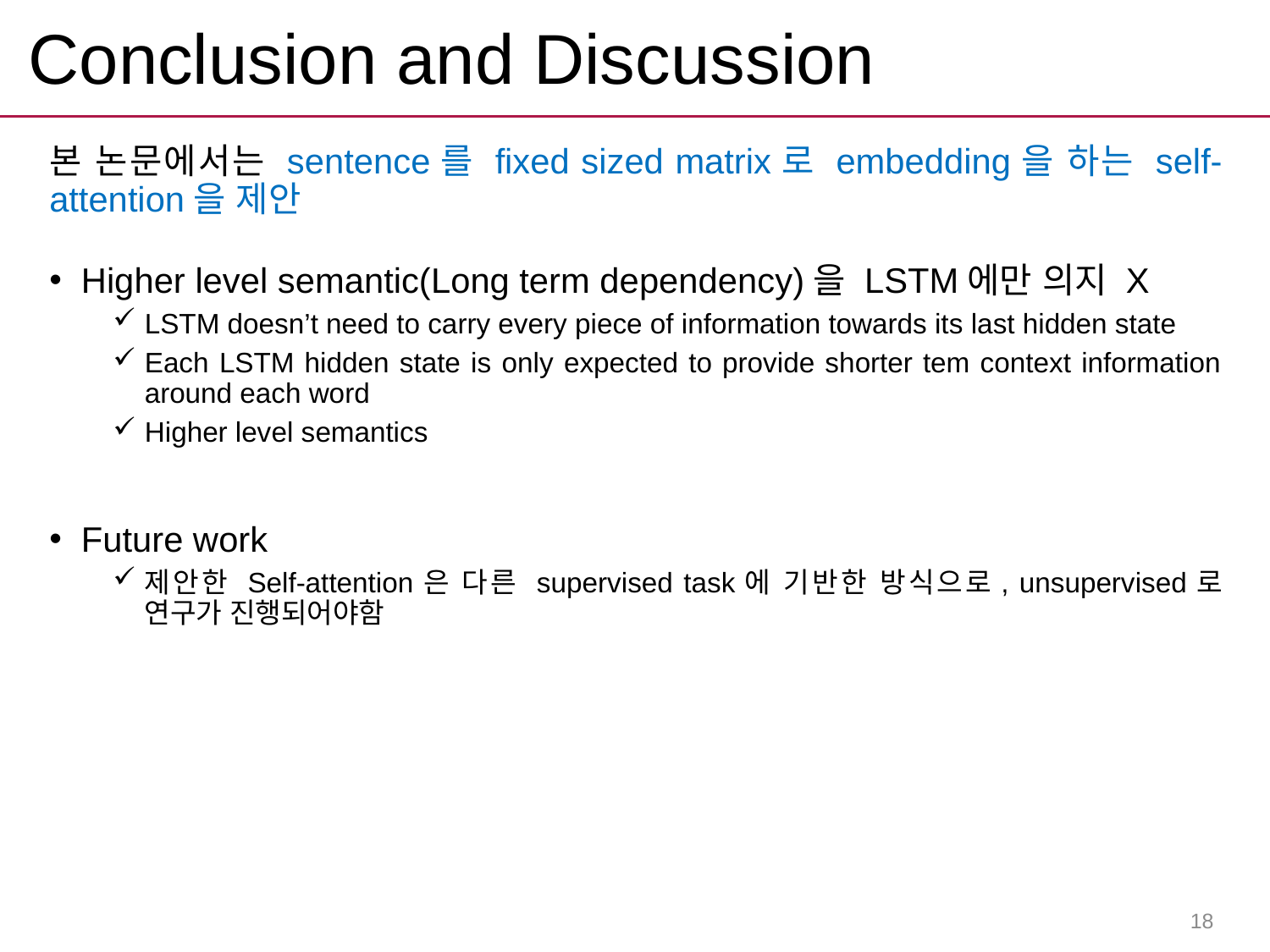

# Conclusion and Discussion
본 논문에서는 sentence를 fixed sized matrix로 embedding을 하는 self-attention을 제안

Higher level semantic(Long term dependency)을 LSTM에만 의지 X
LSTM doesn’t need to carry every piece of information towards its last hidden state
Each LSTM hidden state is only expected to provide shorter tem context information around each word
Higher level semantics

Future work
제안한 Self-attention은 다른 supervised task에 기반한 방식으로, unsupervised로 연구가 진행되어야함

18